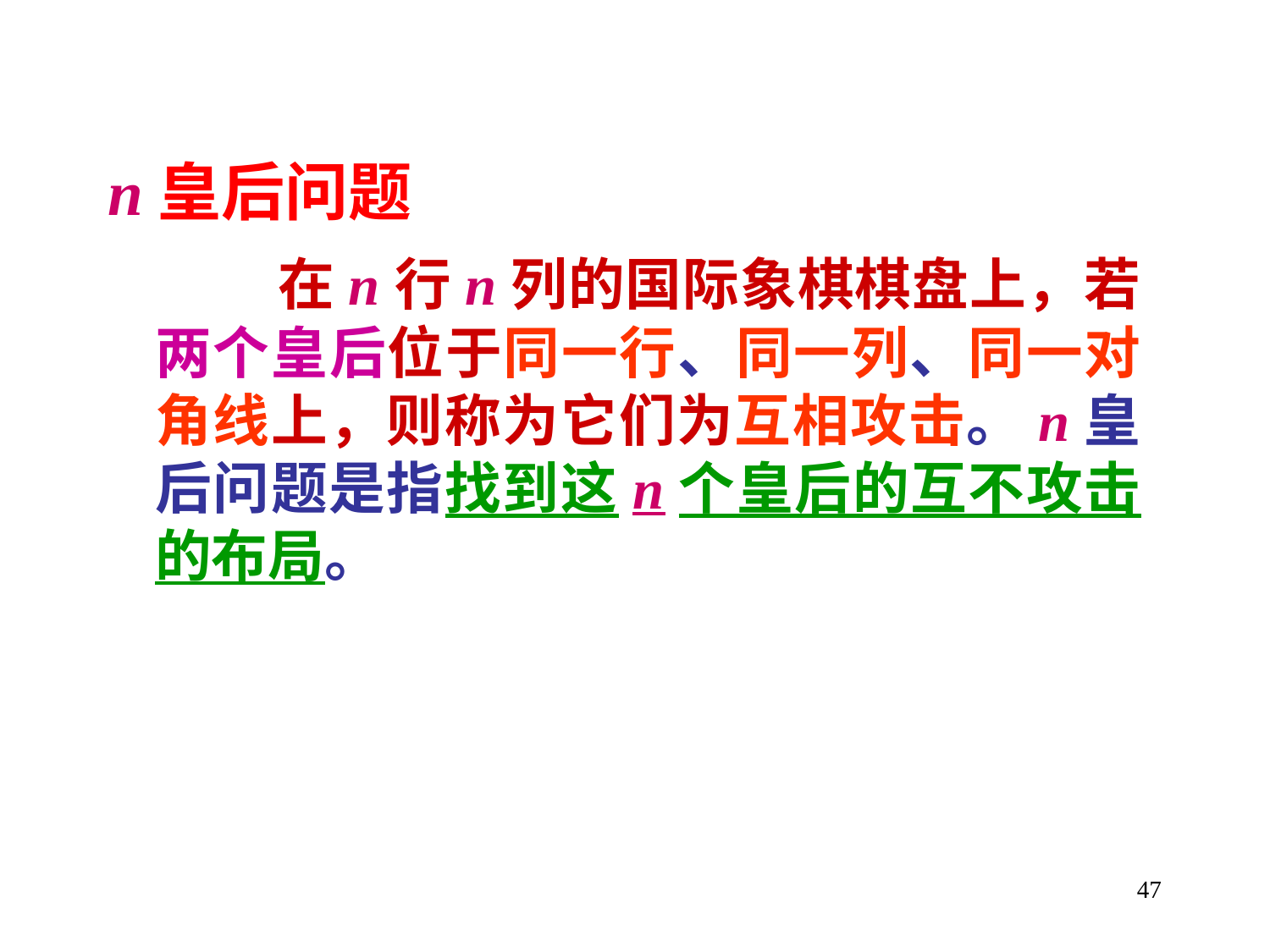

n皇后问题
	       在n行n列的国际象棋棋盘上，若两个皇后位于同一行、同一列、同一对角线上，则称为它们为互相攻击。n皇后问题是指找到这n个皇后的互不攻击的布局。
47